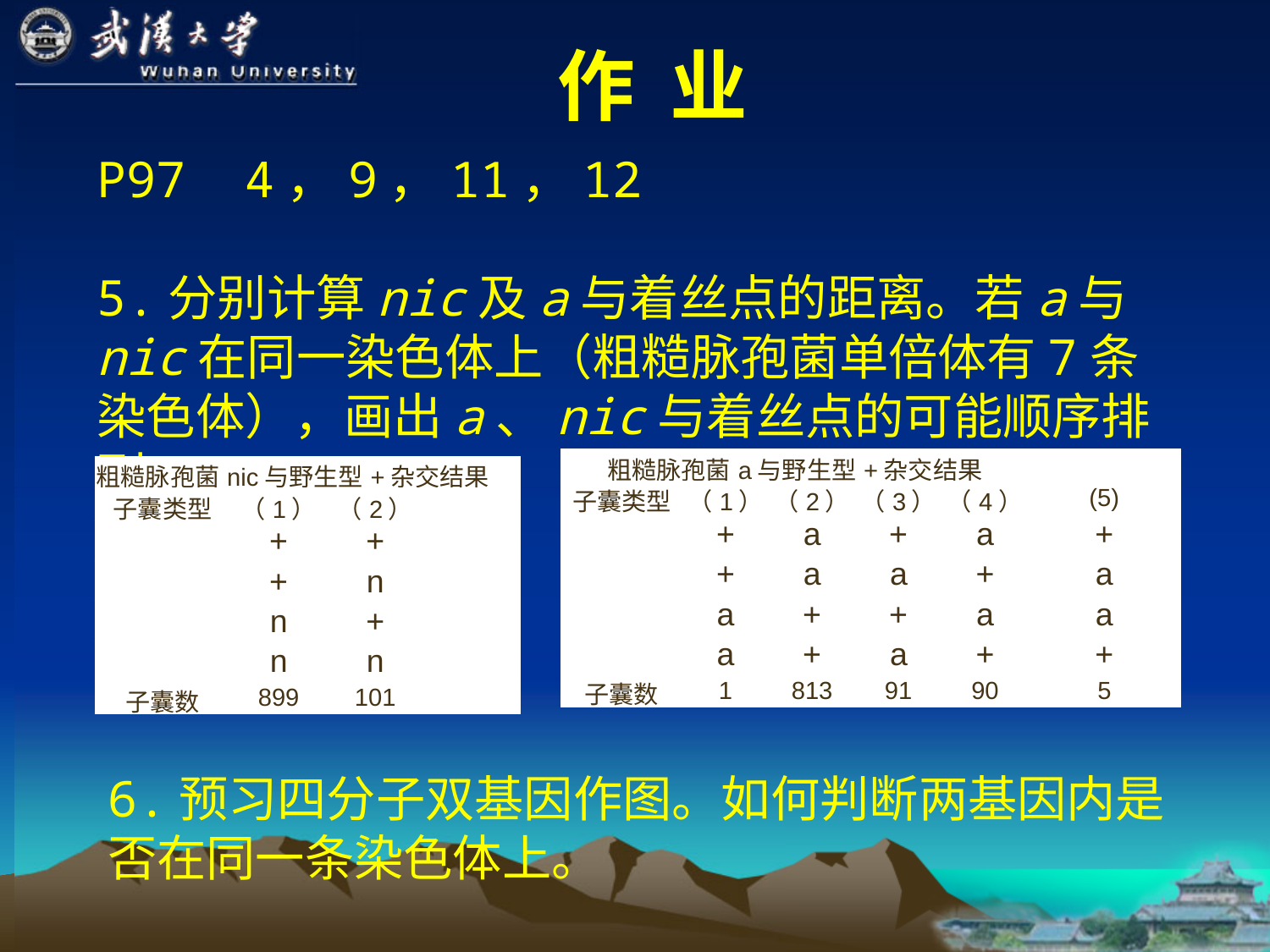

# 作  业
P97  4，9，11，12

5.分别计算nic及a与着丝点的距离。若a与nic在同一染色体上（粗糙脉孢菌单倍体有7条染色体），画出a、nic与着丝点的可能顺序排列。

| 粗糙脉孢菌a与野生型+杂交结果 |  |  |  |  |  |
| --- | --- | --- | --- | --- | --- |
| 子囊类型 | （1） | （2） | （3） | （4） | (5) |
|  | + | a | + | a | + |
|  | + | a | a | + | a |
|  | a | + | + | a | a |
|  | a | + | a | + | + |
| 子囊数 | 1 | 813 | 91 | 90 | 5 |
| 粗糙脉孢菌nic与野生型+杂交结果 |  |  |  |
| --- | --- | --- | --- |
| 子囊类型 | （1） | （2） |  |
|  | + | + |  |
|  | + | n |  |
|  | n | + |  |
|  | n | n |  |
| 子囊数 | 899 | 101 |  |
6.预习四分子双基因作图。如何判断两基因内是否在同一条染色体上。